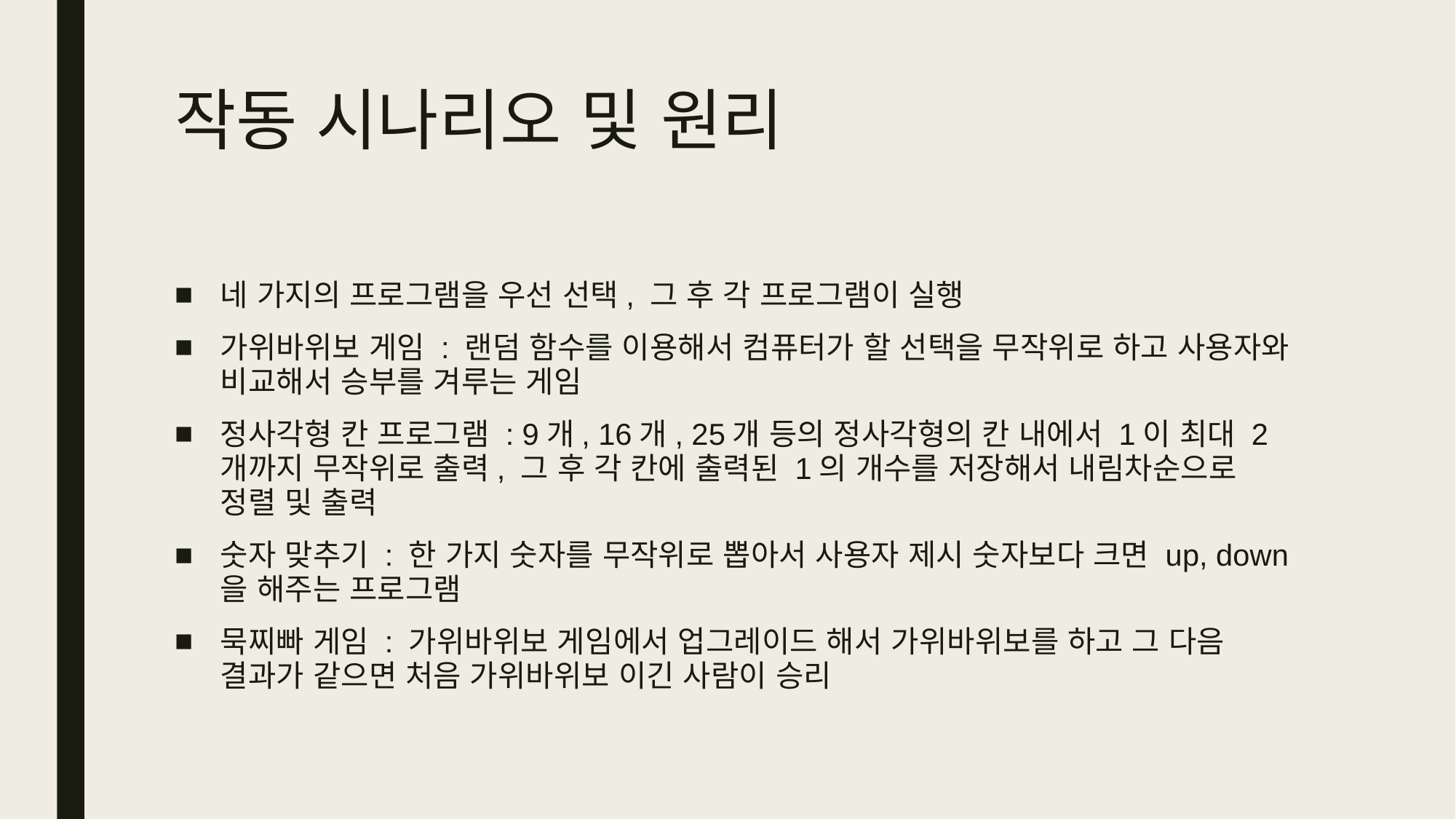

# 작동 시나리오 및 원리
네 가지의 프로그램을 우선 선택, 그 후 각 프로그램이 실행
가위바위보 게임 : 랜덤 함수를 이용해서 컴퓨터가 할 선택을 무작위로 하고 사용자와 비교해서 승부를 겨루는 게임
정사각형 칸 프로그램 : 9개, 16개, 25개 등의 정사각형의 칸 내에서 1이 최대 2개까지 무작위로 출력, 그 후 각 칸에 출력된 1의 개수를 저장해서 내림차순으로 정렬 및 출력
숫자 맞추기 : 한 가지 숫자를 무작위로 뽑아서 사용자 제시 숫자보다 크면 up, down을 해주는 프로그램
묵찌빠 게임 : 가위바위보 게임에서 업그레이드 해서 가위바위보를 하고 그 다음 결과가 같으면 처음 가위바위보 이긴 사람이 승리